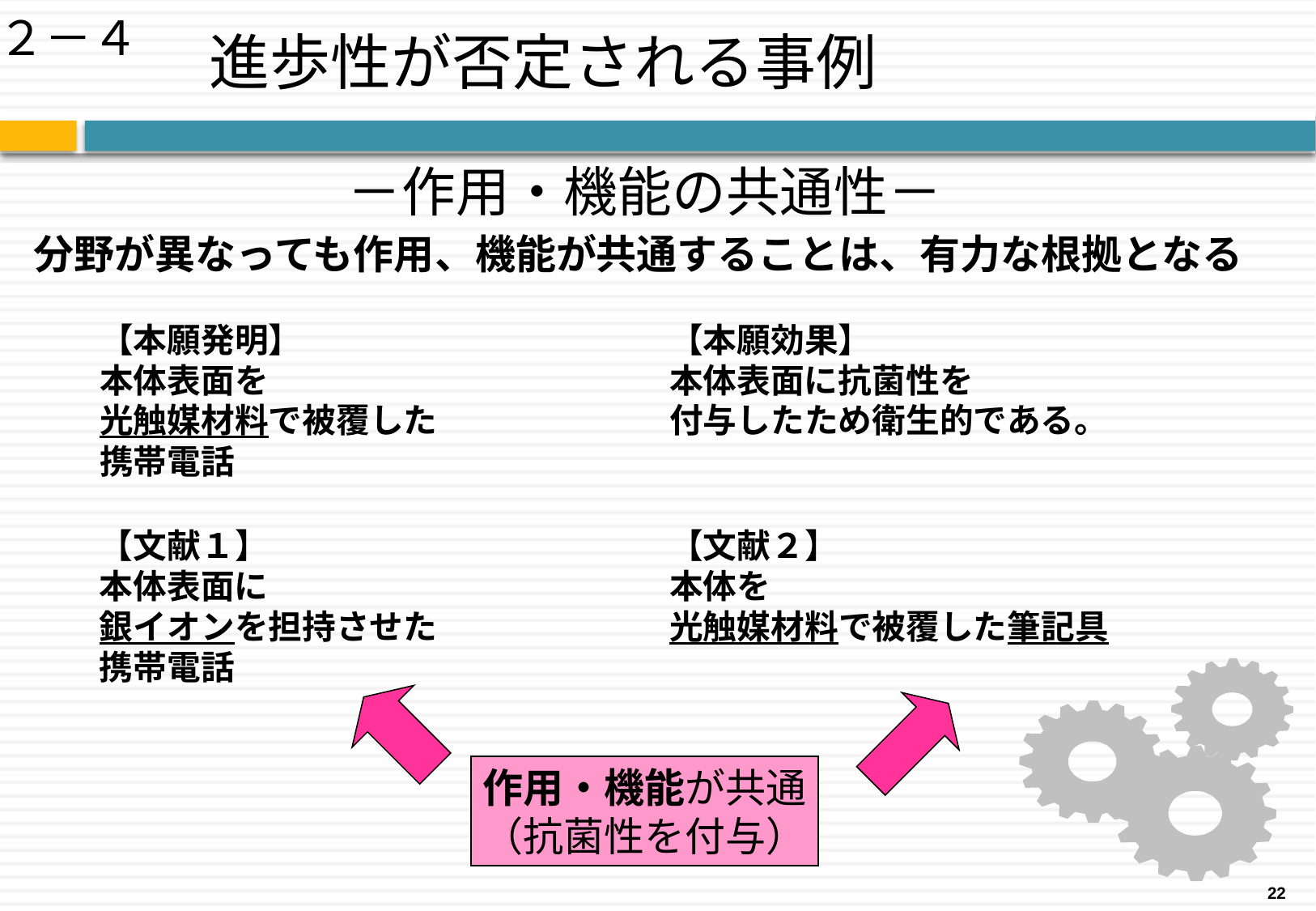

# 進歩性が否定される事例
２－４
－作用・機能の共通性－
分野が異なっても作用、機能が共通することは、有力な根拠となる
【本願発明】
本体表面を
光触媒材料で被覆した
携帯電話
【本願効果】
本体表面に抗菌性を
付与したため衛生的である。
【文献１】
本体表面に
銀イオンを担持させた
携帯電話
【文献２】
本体を
光触媒材料で被覆した筆記具

作用・機能が共通
（抗菌性を付与）
22